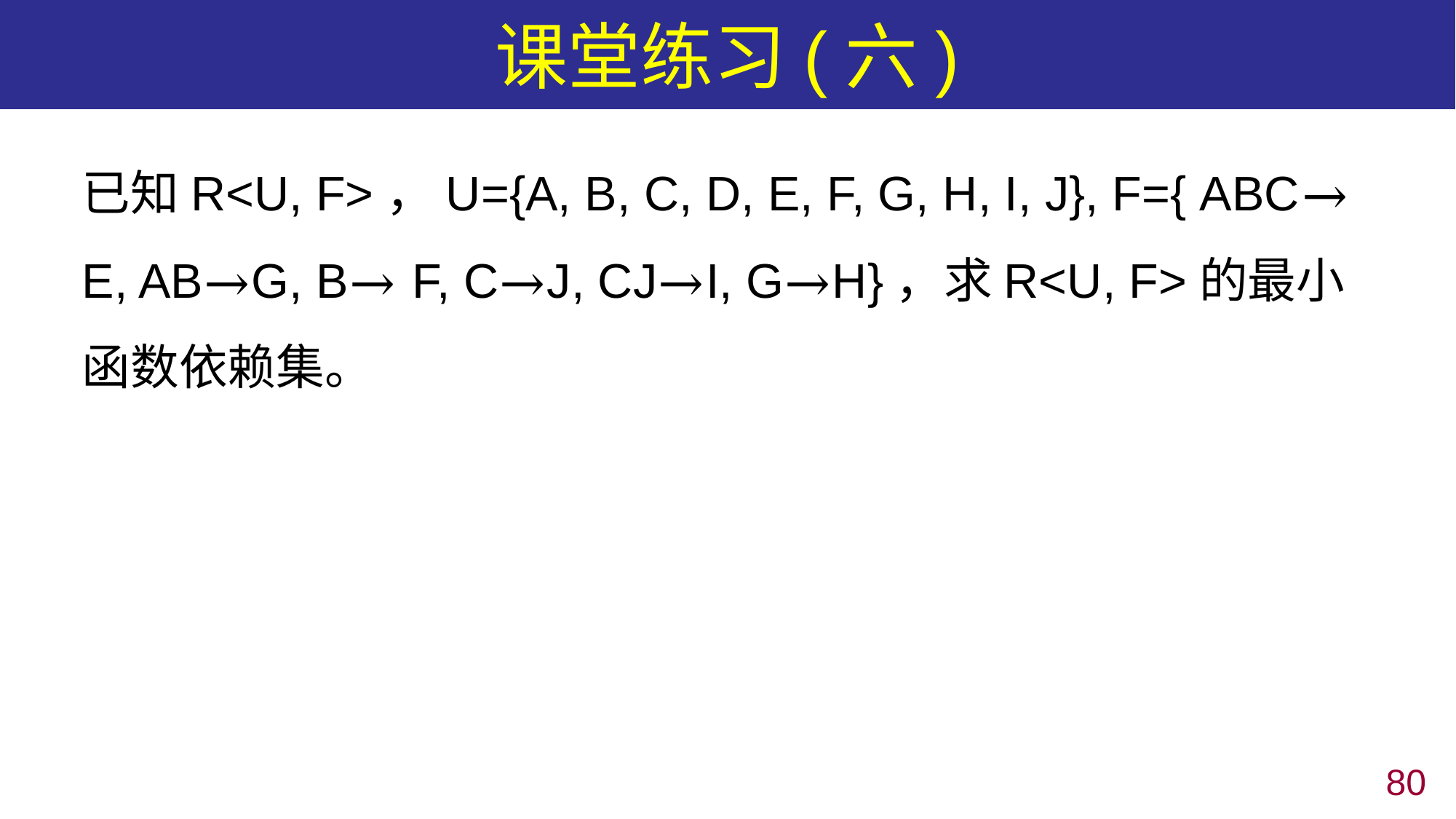

# 课堂练习(六)
已知R<U, F>，U={A, B, C, D, E, F, G, H, I, J}, F={ ABC→ E, AB→G, B→ F, C→J, CJ→I, G→H}，求R<U, F>的最小函数依赖集。

80